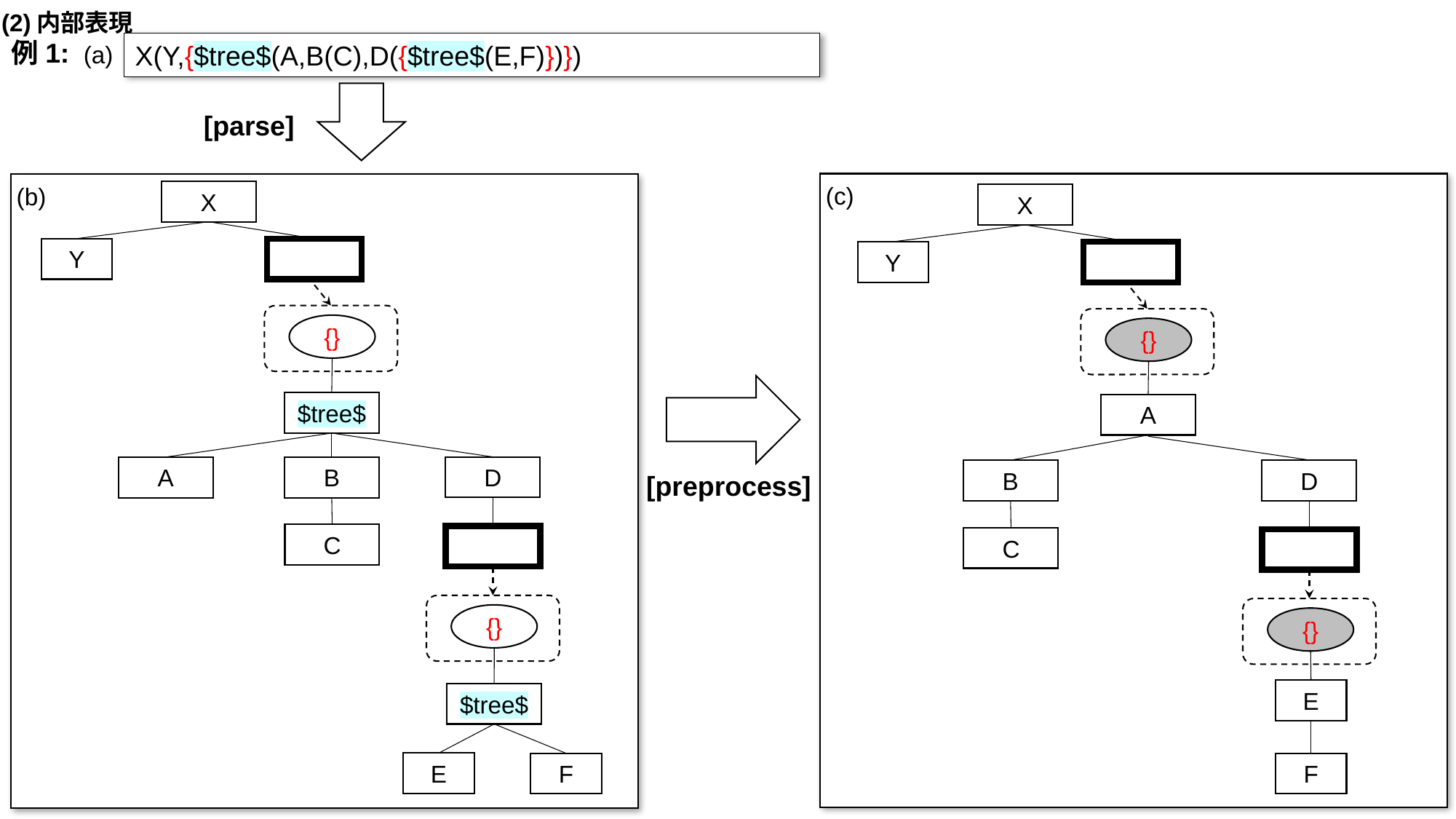

(2)内部表現
例1:
X(Y,{$tree$(A,B(C),D({$tree$(E,F)})})
(a)

[parse]

(c)
(b)
X
X
Y

Y

{}
{}

$tree$
A
D
A
B
D
B
[preprocess]
C

C

{}
{}
E
$tree$
E
F
F